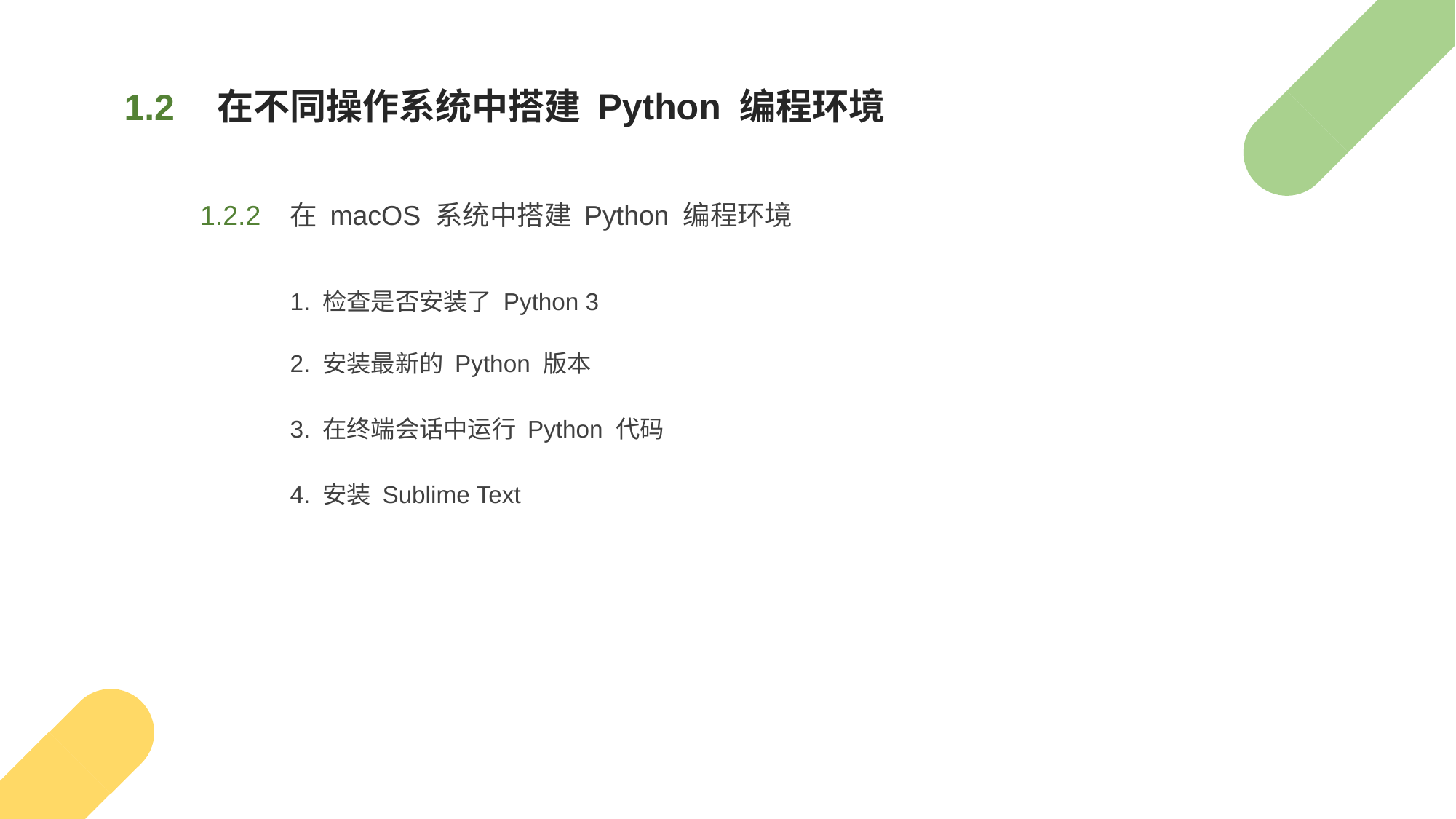

# 在不同操作系统中搭建 Python 编程环境
1.2
1.2.2
在 macOS 系统中搭建 Python 编程环境
1. 检查是否安装了 Python 3
2. 安装最新的 Python 版本
3. 在终端会话中运行 Python 代码
4. 安装 Sublime Text